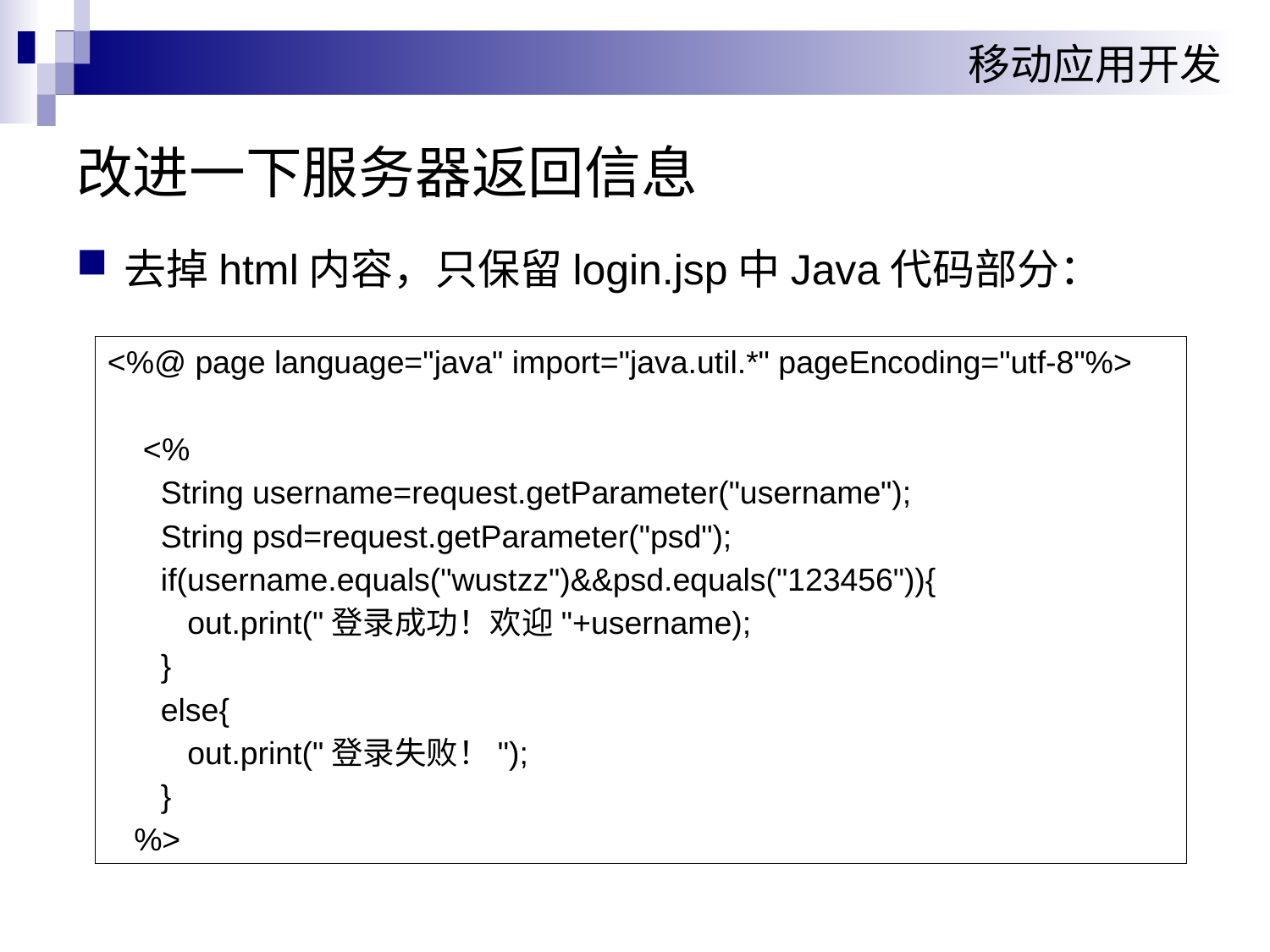

# 改进一下服务器返回信息
去掉html内容，只保留login.jsp中Java代码部分：

<%@ page language="java" import="java.util.*" pageEncoding="utf-8"%>

    <%
      String username=request.getParameter("username");
      String psd=request.getParameter("psd");
      if(username.equals("wustzz")&&psd.equals("123456")){
         out.print("登录成功！欢迎"+username);
      }
      else{
         out.print("登录失败！");
      }
   %>